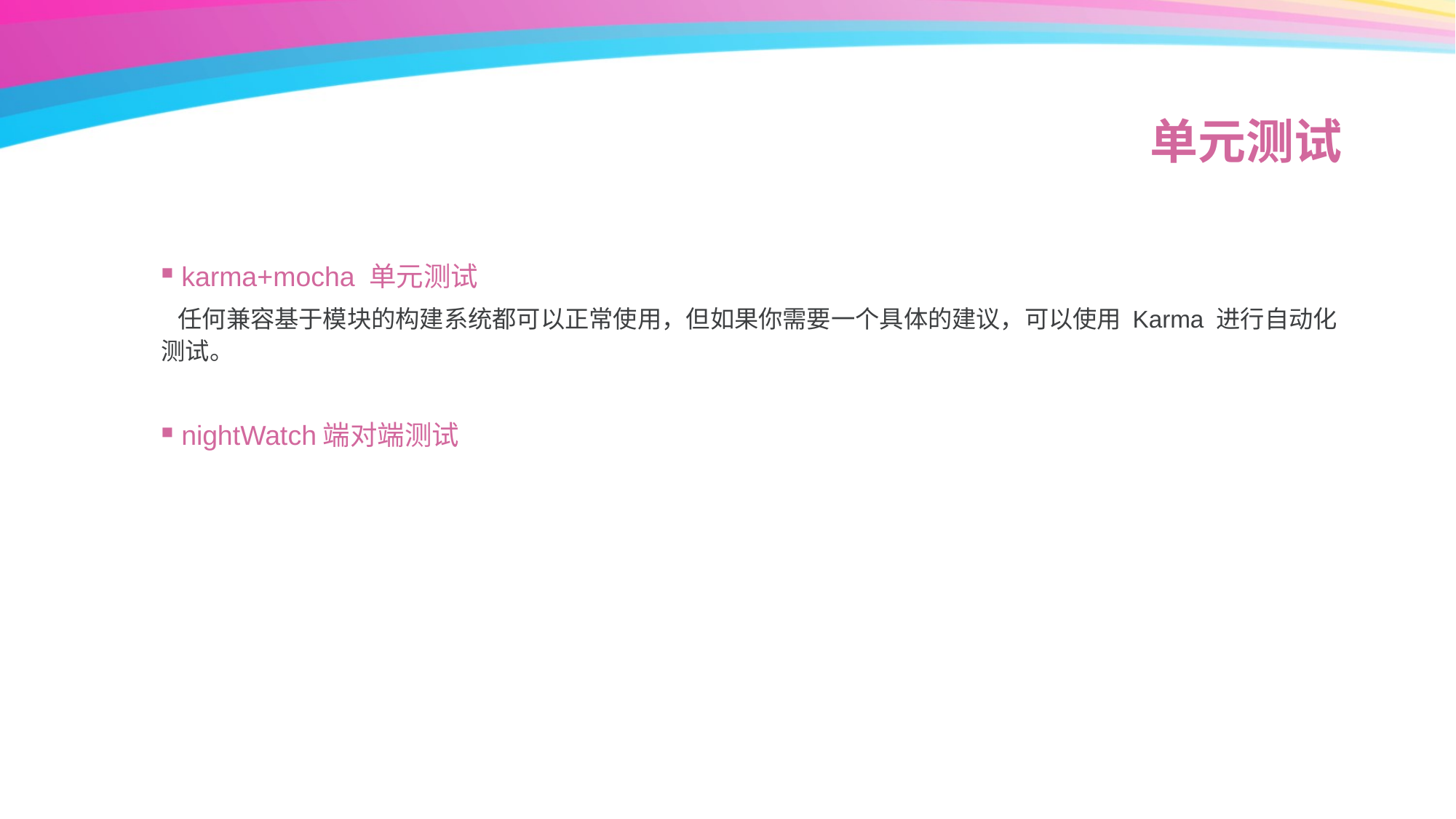

单元测试
 karma+mocha 单元测试
  任何兼容基于模块的构建系统都可以正常使用，但如果你需要一个具体的建议，可以使用 Karma 进行自动化测试。

 nightWatch端对端测试